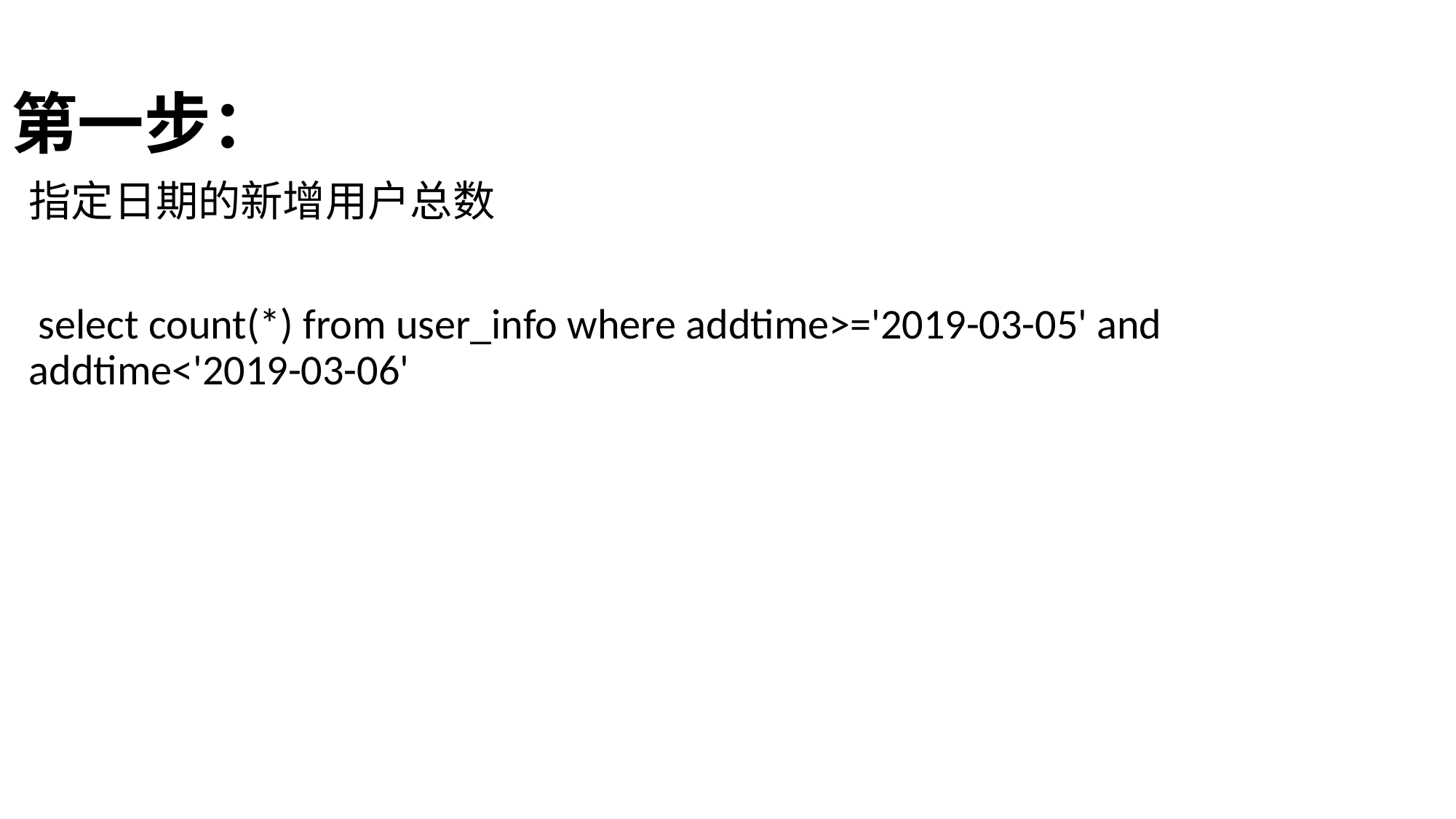

# 第一步：
指定日期的新增用户总数

 select count(*) from user_info where addtime>='2019-03-05' and addtime<'2019-03-06'